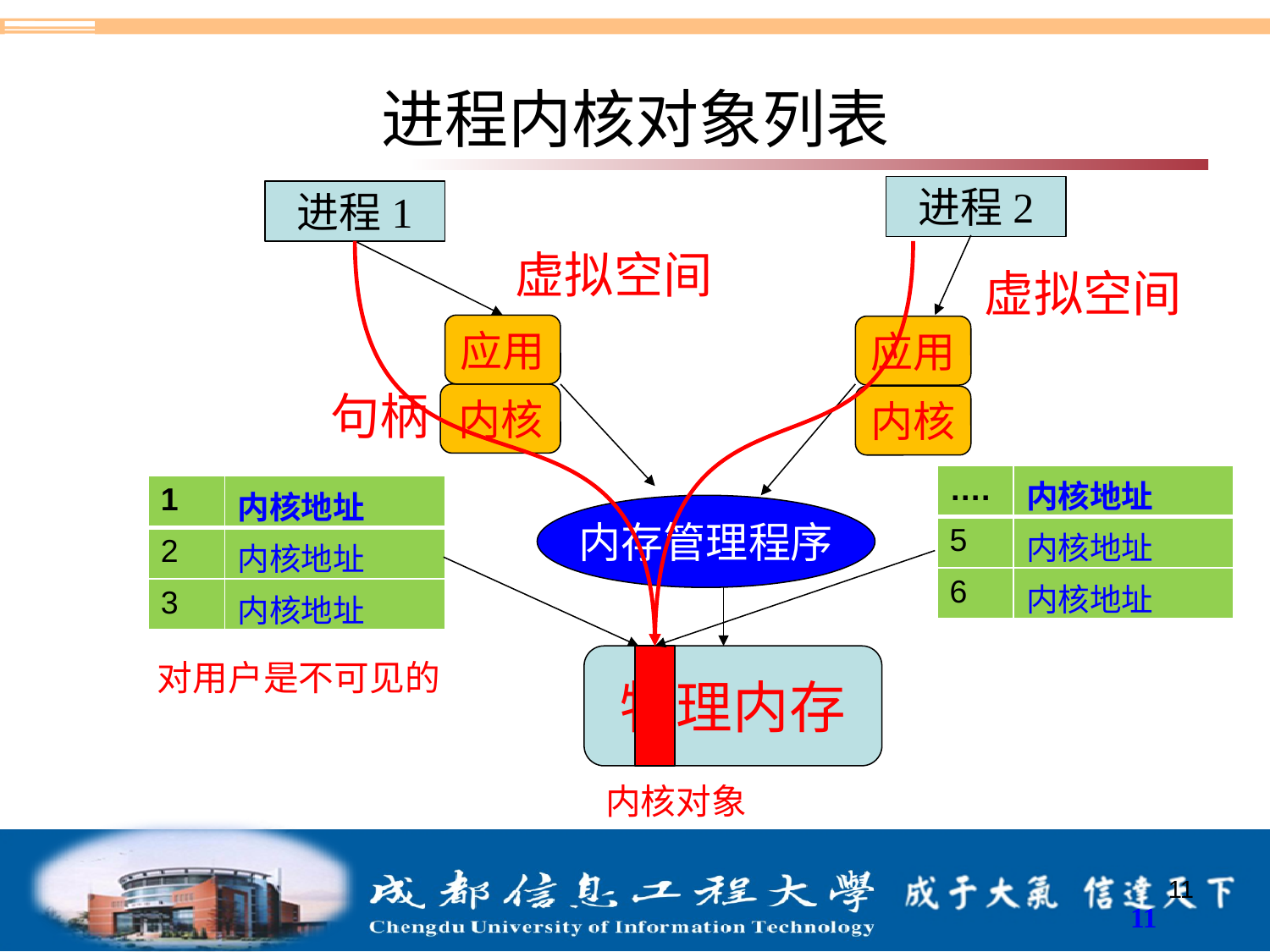

# 进程内核对象列表
进程2
进程1
虚拟空间
虚拟空间
应用
应用
句柄
内核
内核
| …. | 内核地址 |
| --- | --- |
| 5 | 内核地址 |
| 6 | 内核地址 |
| 1 | 内核地址 |
| --- | --- |
| 2 | 内核地址 |
| 3 | 内核地址 |
内存管理程序
物理内存

对用户是不可见的
内核对象